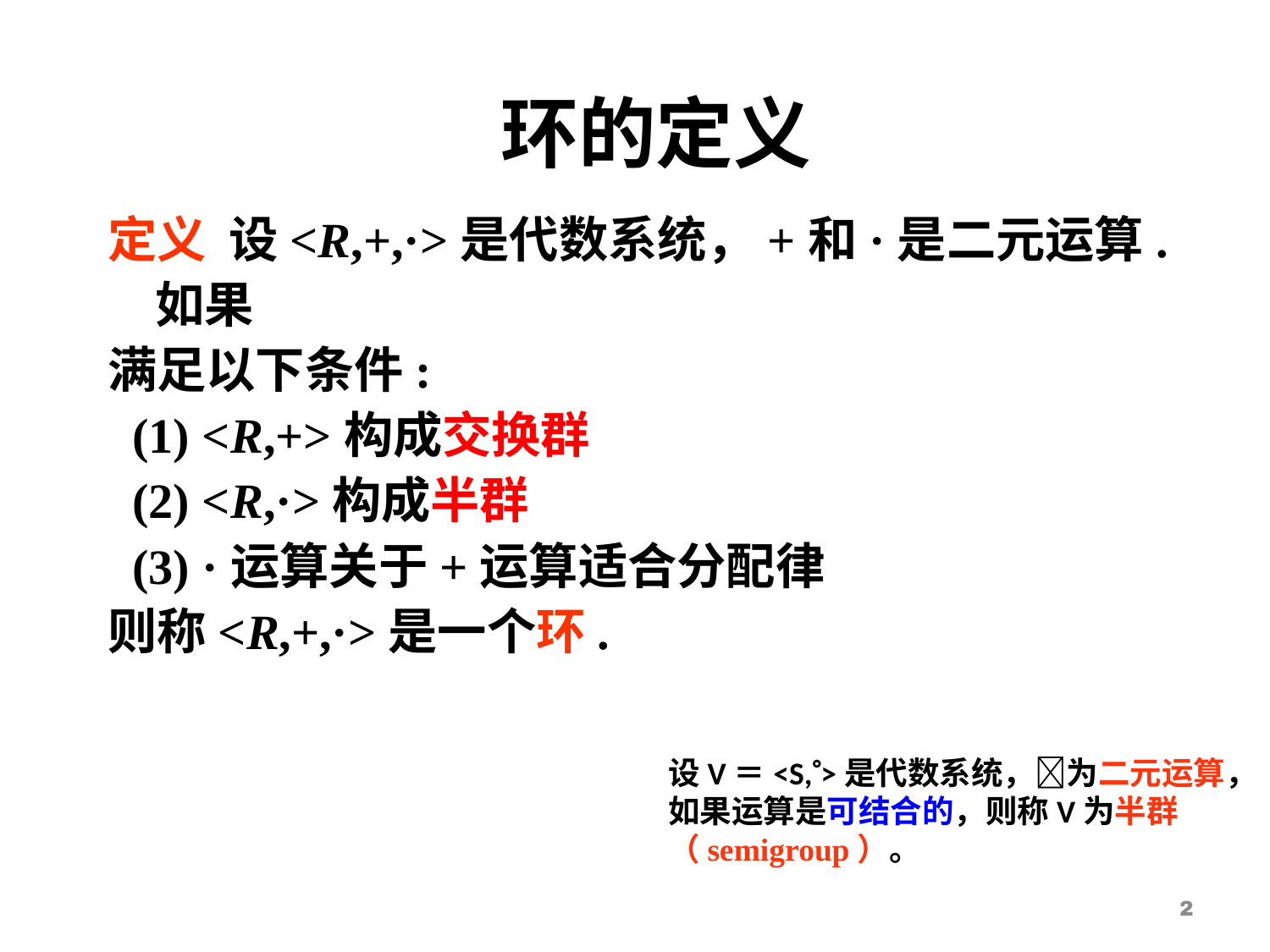

# 环的定义
定义  设<R,+,·>是代数系统，+和·是二元运算.如果
满足以下条件:
  (1) <R,+>构成交换群
  (2) <R,·>构成半群
  (3) ·运算关于+运算适合分配律
则称<R,+,·>是一个环.

设V＝<S,°>是代数系统，°为二元运算，如果运算是可结合的，则称V为半群（semigroup）。
2